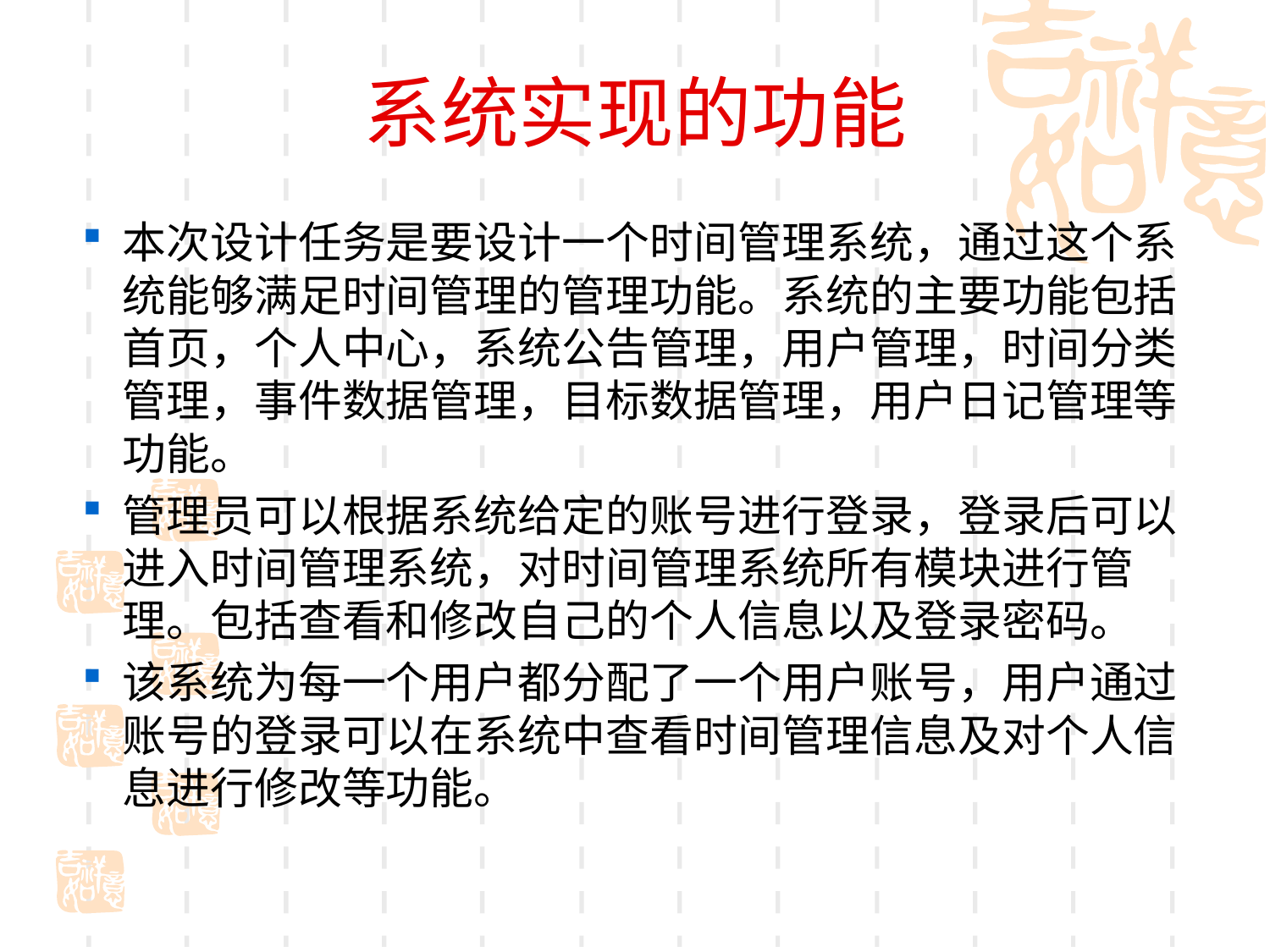

# 系统实现的功能
本次设计任务是要设计一个时间管理系统，通过这个系统能够满足时间管理的管理功能。系统的主要功能包括首页，个人中心，系统公告管理，用户管理，时间分类管理，事件数据管理，目标数据管理，用户日记管理等功能。
管理员可以根据系统给定的账号进行登录，登录后可以进入时间管理系统，对时间管理系统所有模块进行管理。包括查看和修改自己的个人信息以及登录密码。
该系统为每一个用户都分配了一个用户账号，用户通过账号的登录可以在系统中查看时间管理信息及对个人信息进行修改等功能。